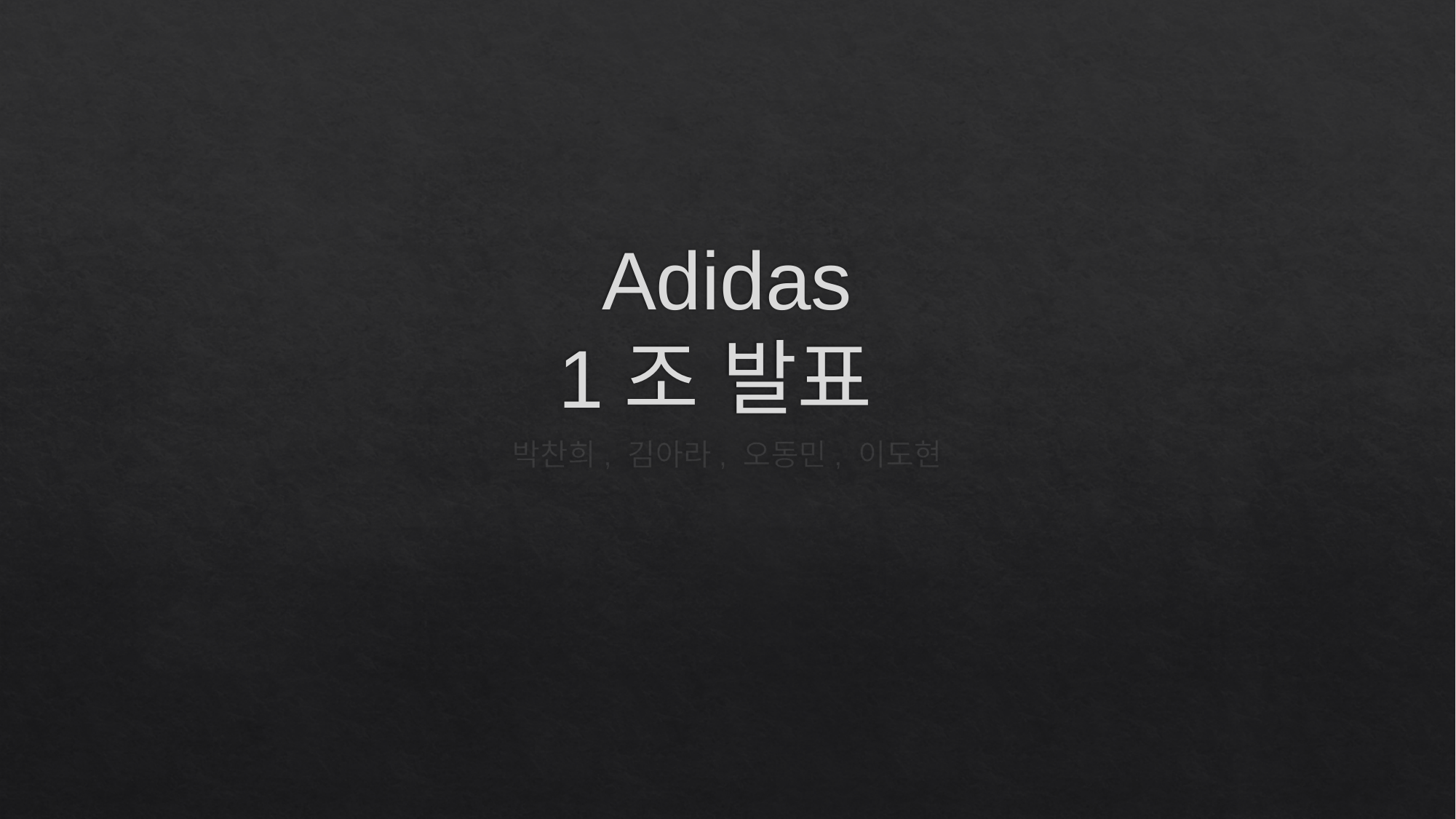

# Adidas 1조 발표
박찬희, 김아라, 오동민, 이도현